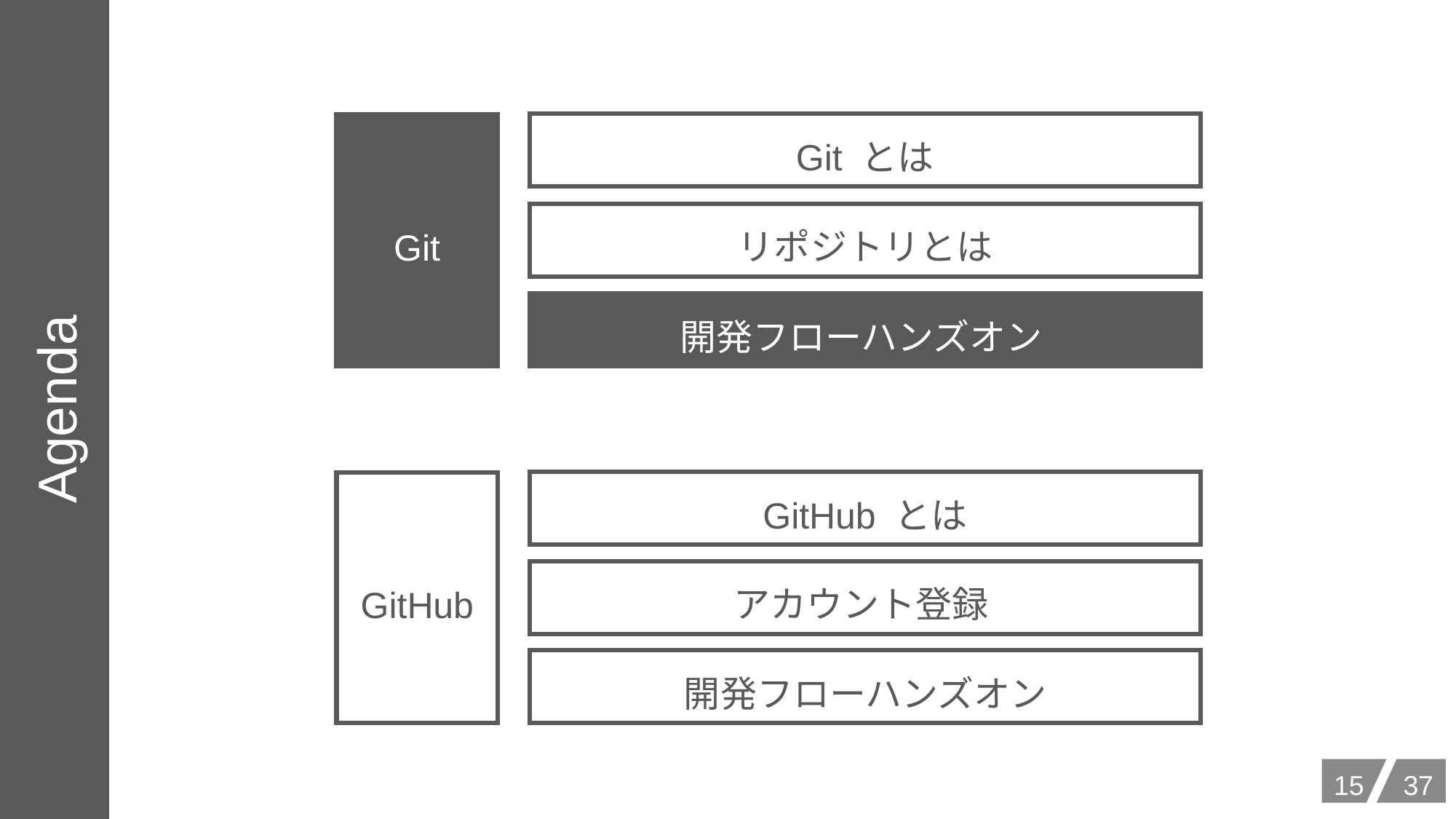

Agenda
Git とは
Git
リポジトリとは
開発フローハンズオン
GitHub とは
GitHub
アカウント登録
開発フローハンズオン
15
37